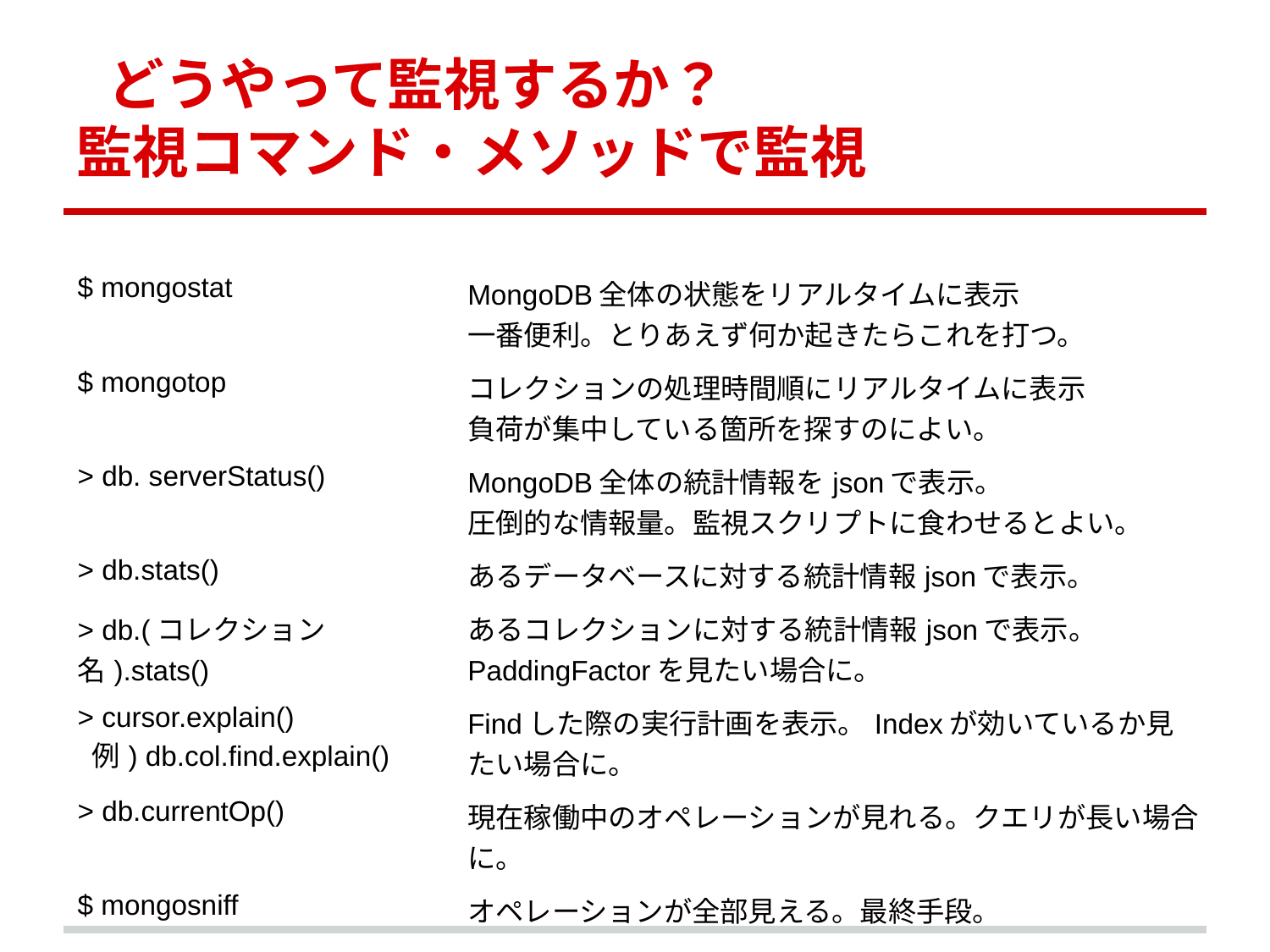

# どうやって監視するか？ 監視コマンド・メソッドで監視
| $ mongostat | MongoDB全体の状態をリアルタイムに表示 一番便利。とりあえず何か起きたらこれを打つ。 |
| --- | --- |
| $ mongotop | コレクションの処理時間順にリアルタイムに表示 負荷が集中している箇所を探すのによい。 |
| > db. serverStatus() | MongoDB全体の統計情報をjsonで表示。 圧倒的な情報量。監視スクリプトに食わせるとよい。 |
| > db.stats() | あるデータベースに対する統計情報jsonで表示。 |
| > db.(コレクション名).stats() | あるコレクションに対する統計情報jsonで表示。 PaddingFactorを見たい場合に。 |
| > cursor.explain() 例) db.col.find.explain() | Findした際の実行計画を表示。Indexが効いているか見たい場合に。 |
| > db.currentOp() | 現在稼働中のオペレーションが見れる。クエリが長い場合に。 |
| $ mongosniff | オペレーションが全部見える。最終手段。 |